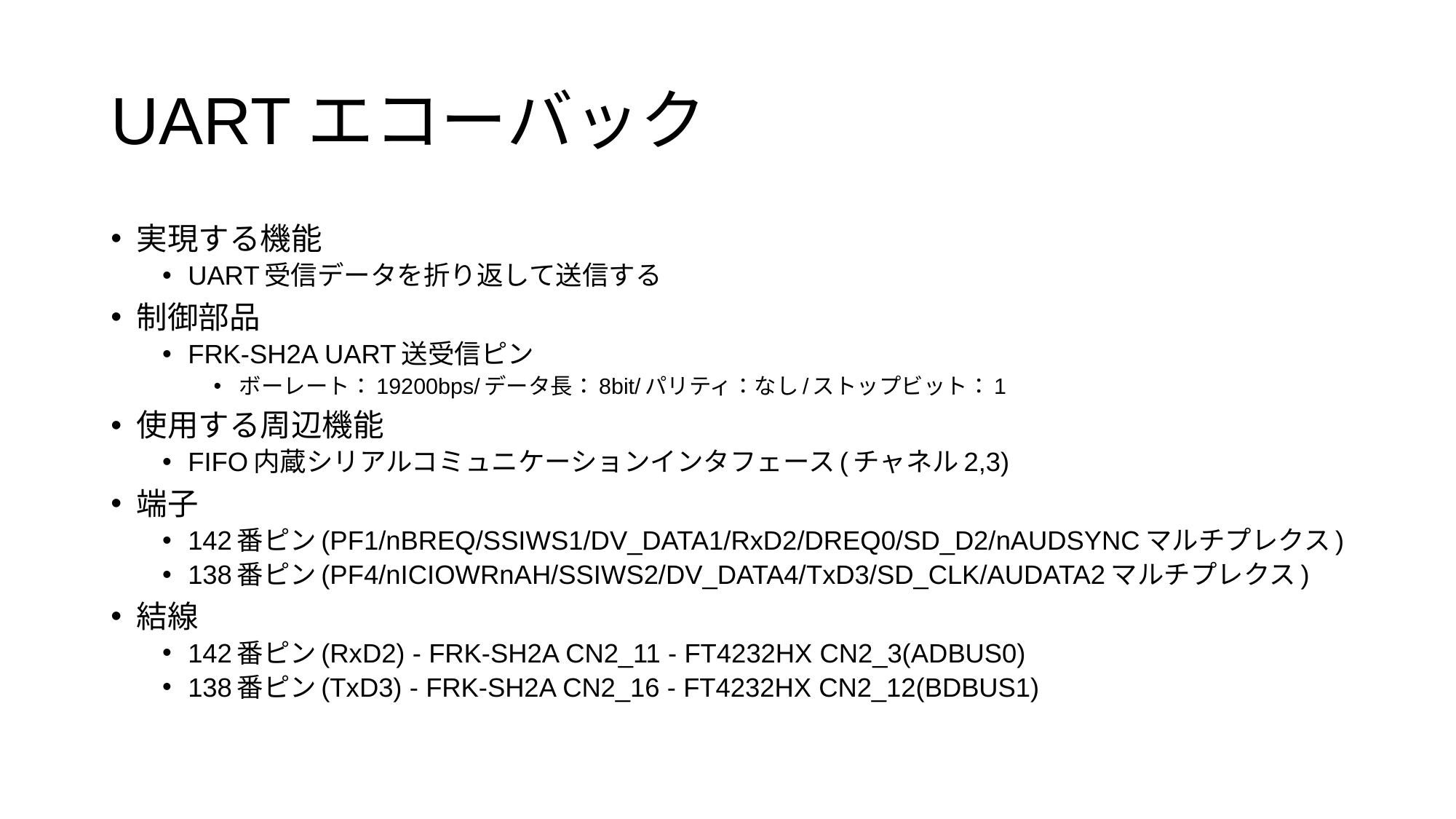

# UARTエコーバック
実現する機能
UART受信データを折り返して送信する
制御部品
FRK-SH2A UART送受信ピン
ボーレート：19200bps/データ長：8bit/パリティ：なし/ストップビット：1
使用する周辺機能
FIFO内蔵シリアルコミュニケーションインタフェース(チャネル2,3)
端子
142番ピン(PF1/nBREQ/SSIWS1/DV_DATA1/RxD2/DREQ0/SD_D2/nAUDSYNCマルチプレクス)
138番ピン(PF4/nICIOWRnAH/SSIWS2/DV_DATA4/TxD3/SD_CLK/AUDATA2マルチプレクス)
結線
142番ピン(RxD2) - FRK-SH2A CN2_11 - FT4232HX CN2_3(ADBUS0)
138番ピン(TxD3) - FRK-SH2A CN2_16 - FT4232HX CN2_12(BDBUS1)